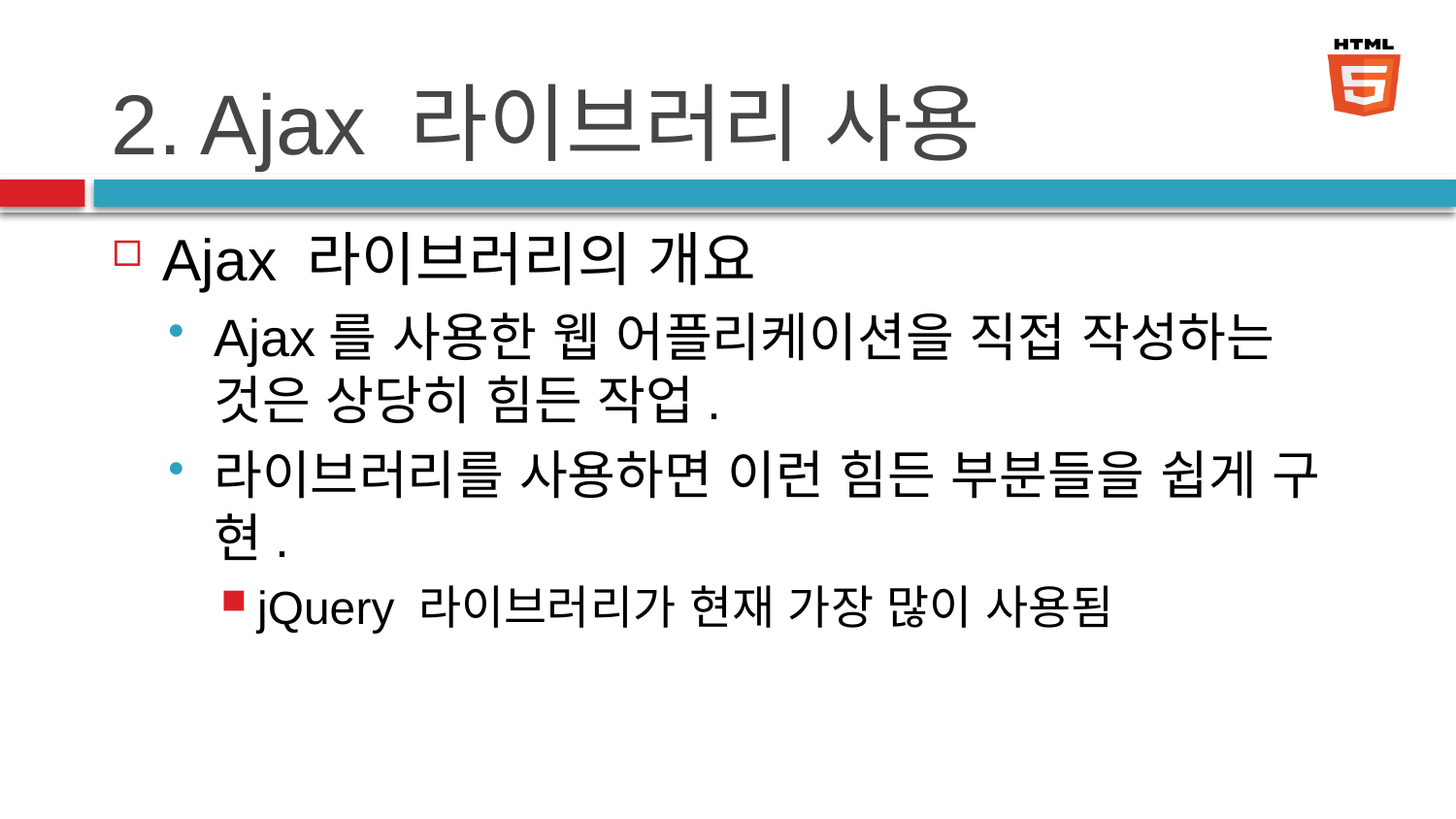

# 2. Ajax 라이브러리 사용
Ajax 라이브러리의 개요
Ajax를 사용한 웹 어플리케이션을 직접 작성하는 것은 상당히 힘든 작업.
라이브러리를 사용하면 이런 힘든 부분들을 쉽게 구현.
jQuery 라이브러리가 현재 가장 많이 사용됨